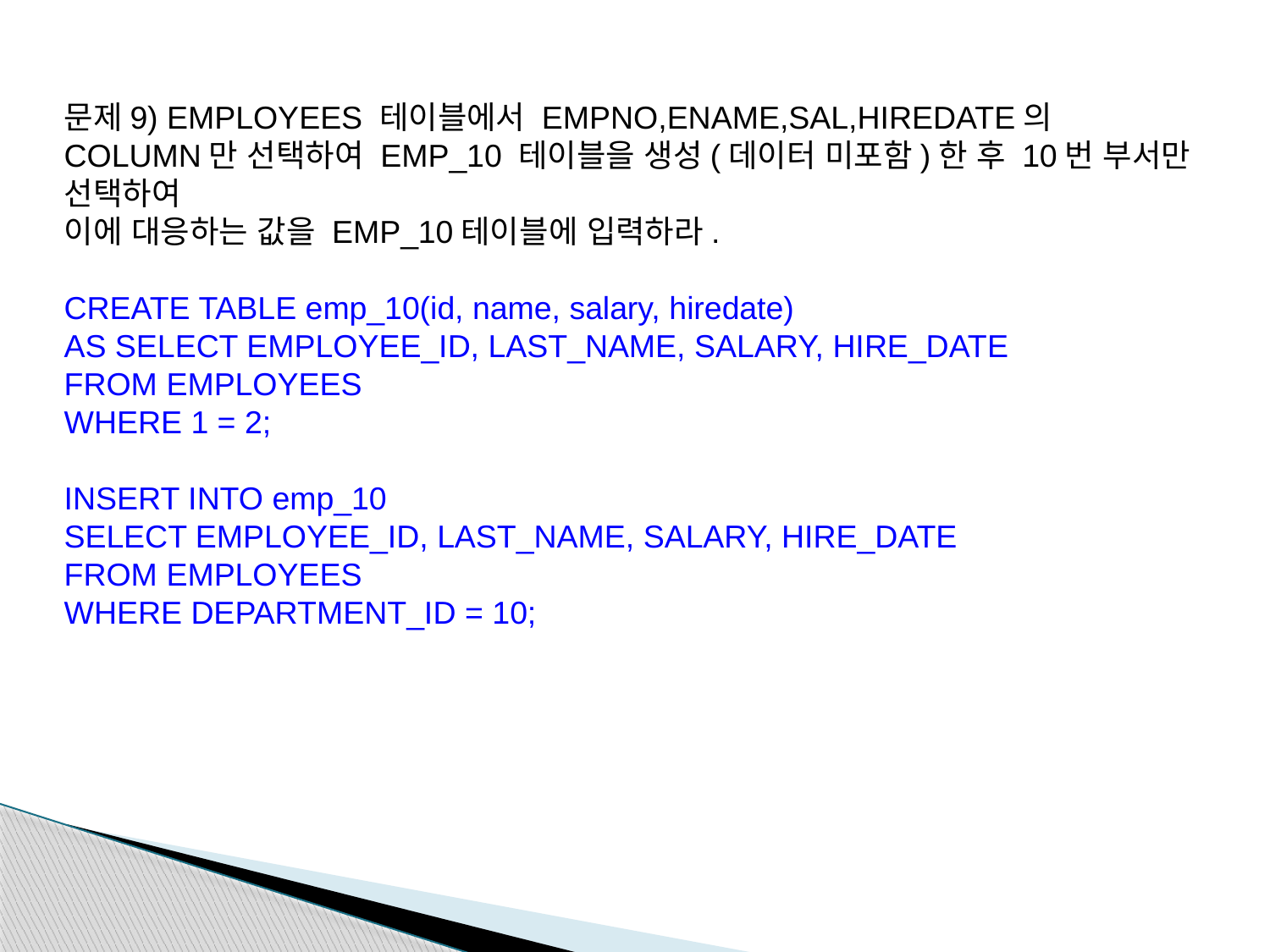

문제9) EMPLOYEES 테이블에서 EMPNO,ENAME,SAL,HIREDATE의 COLUMN만 선택하여 EMP_10 테이블을 생성(데이터 미포함)한 후 10번 부서만 선택하여
이에 대응하는 값을 EMP_10테이블에 입력하라.

CREATE TABLE emp_10(id, name, salary, hiredate)
AS SELECT EMPLOYEE_ID, LAST_NAME, SALARY, HIRE_DATE
FROM EMPLOYEES
WHERE 1 = 2;

INSERT INTO emp_10
SELECT EMPLOYEE_ID, LAST_NAME, SALARY, HIRE_DATE
FROM EMPLOYEES
WHERE DEPARTMENT_ID = 10;